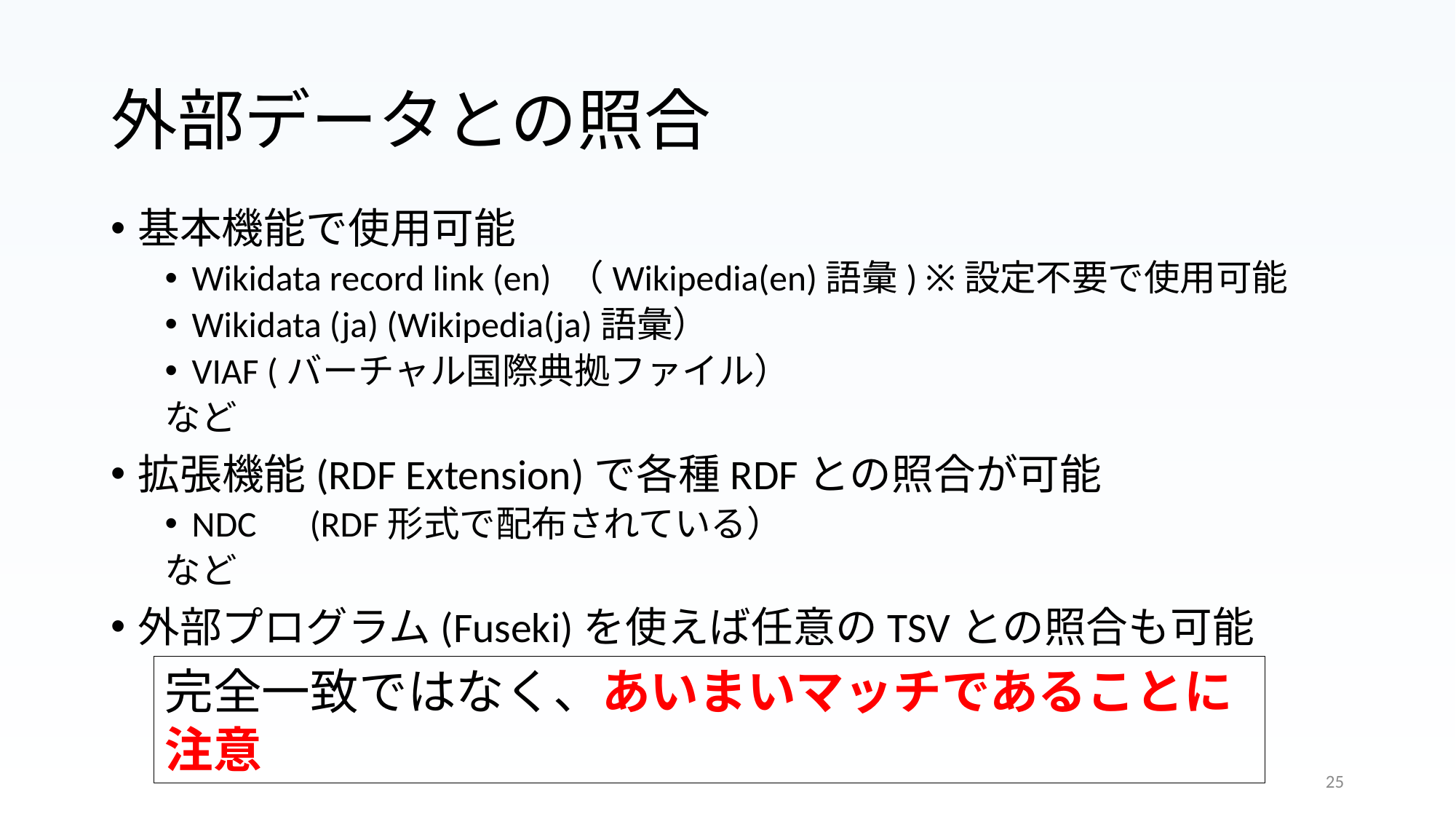

# 外部データとの照合
基本機能で使用可能
Wikidata record link (en) （Wikipedia(en)語彙) ※設定不要で使用可能
Wikidata (ja) (Wikipedia(ja)語彙）
VIAF (バーチャル国際典拠ファイル）
など
拡張機能(RDF Extension)で各種RDFとの照合が可能
NDC　(RDF形式で配布されている）
など
外部プログラム(Fuseki)を使えば任意のTSVとの照合も可能
完全一致ではなく、あいまいマッチであることに注意
25